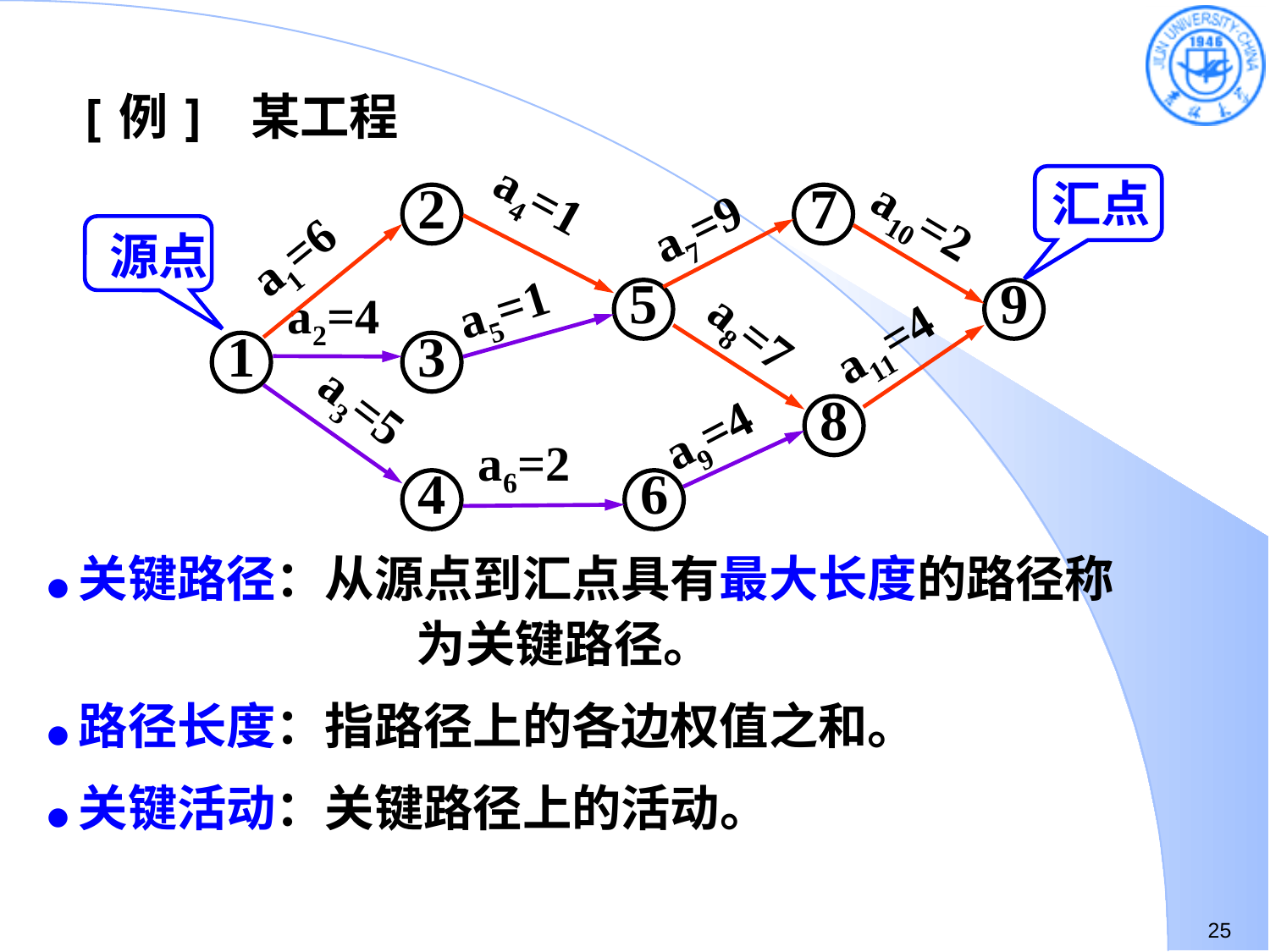

[例] 某工程

● 关键路径：从源点到汇点具有最大长度的路径称		      为关键路径。
● 路径长度：指路径上的各边权值之和。
● 关键活动：关键路径上的活动。
2

7

汇点

a7=9
a4=1
a10=2
a1=6

源点

5

9

a5=1
a2=4
a11=4
1

3

a8=7

8

a9=4

a3=5
a6=2

4

6